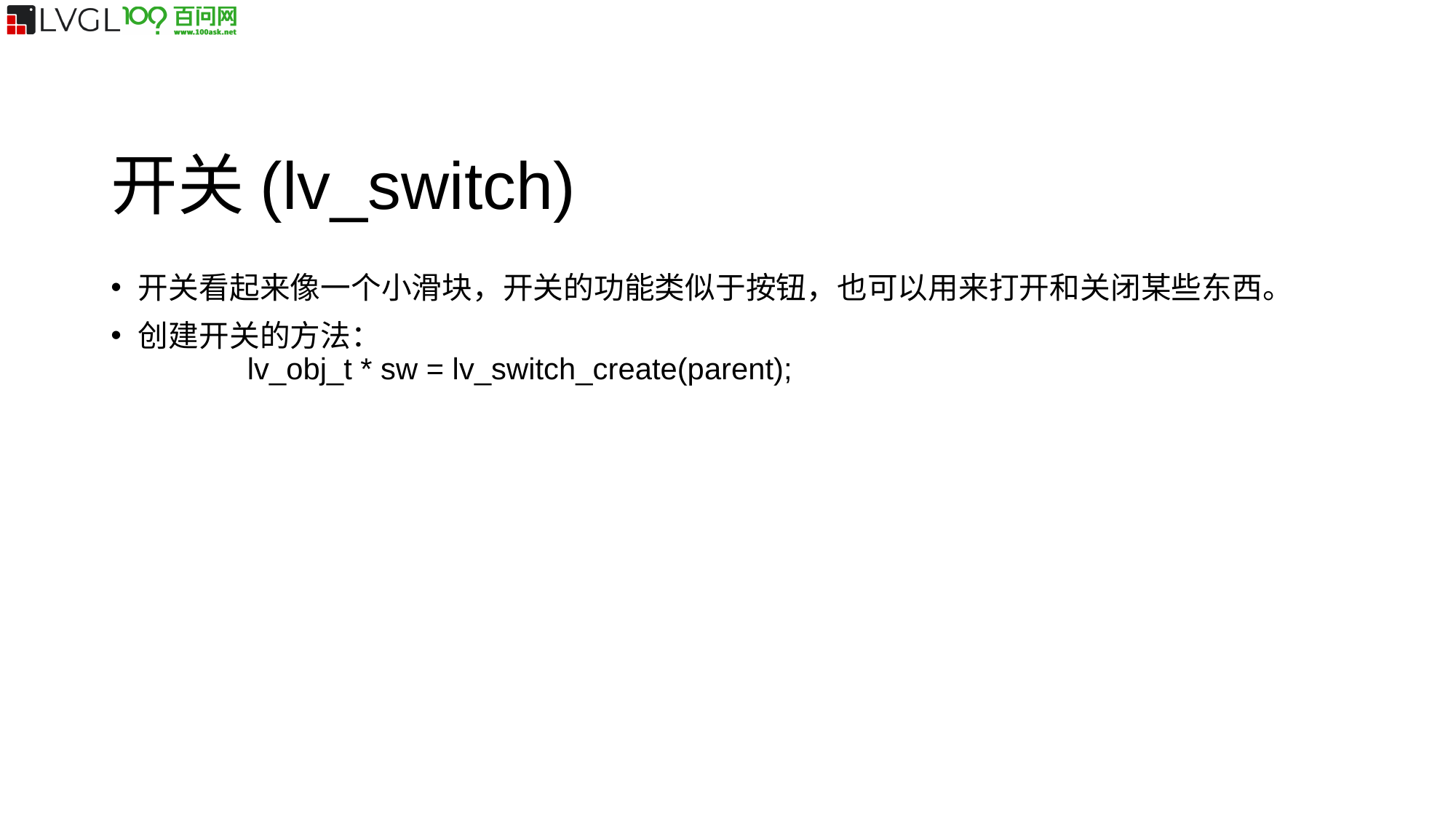

开关(lv_switch)
开关看起来像一个小滑块，开关的功能类似于按钮，也可以用来打开和关闭某些东西。
创建开关的方法：
	lv_obj_t * sw = lv_switch_create(parent);